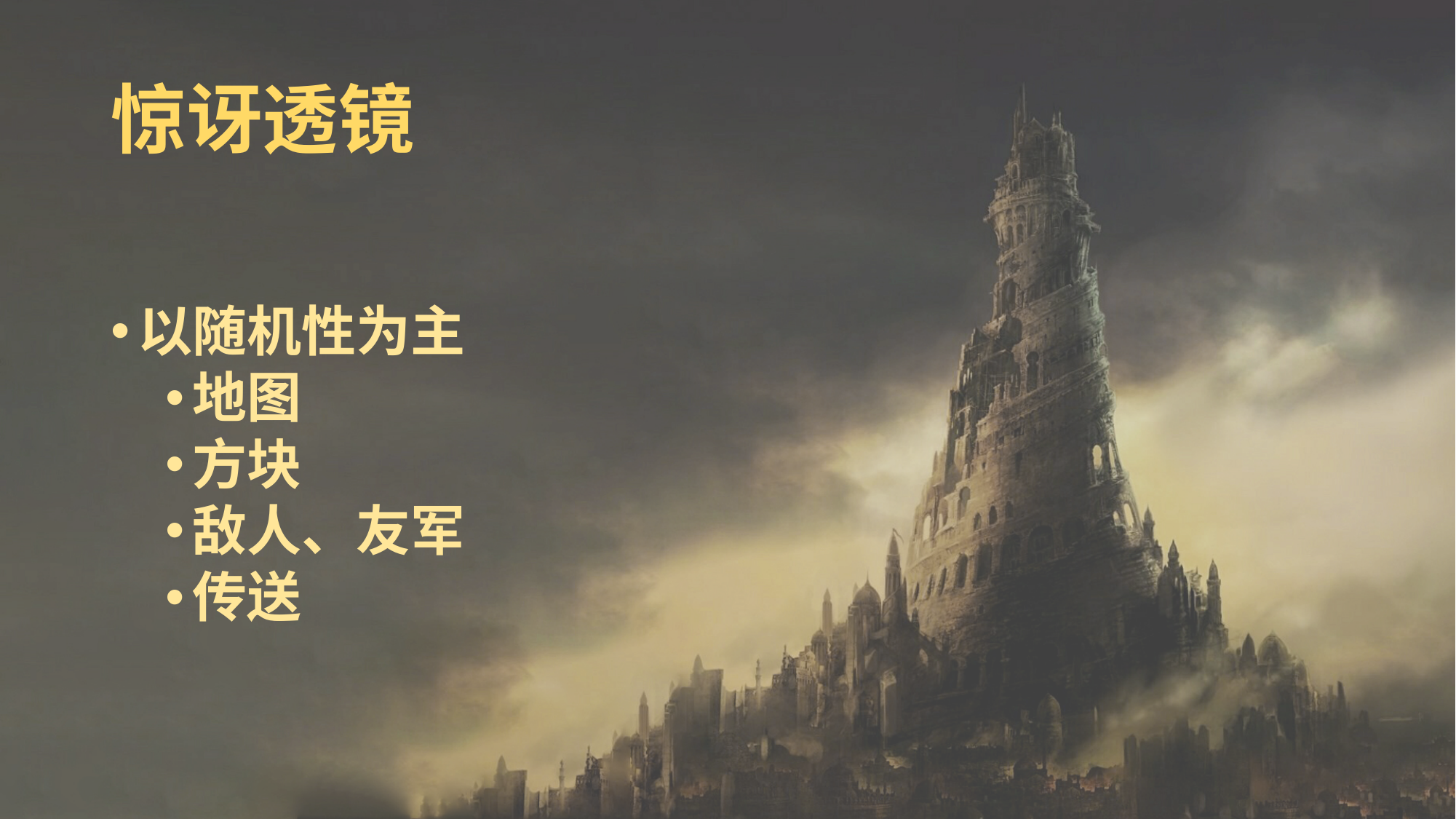

# 惊讶透镜

以随机性为主
地图
方块
敌人、友军
传送